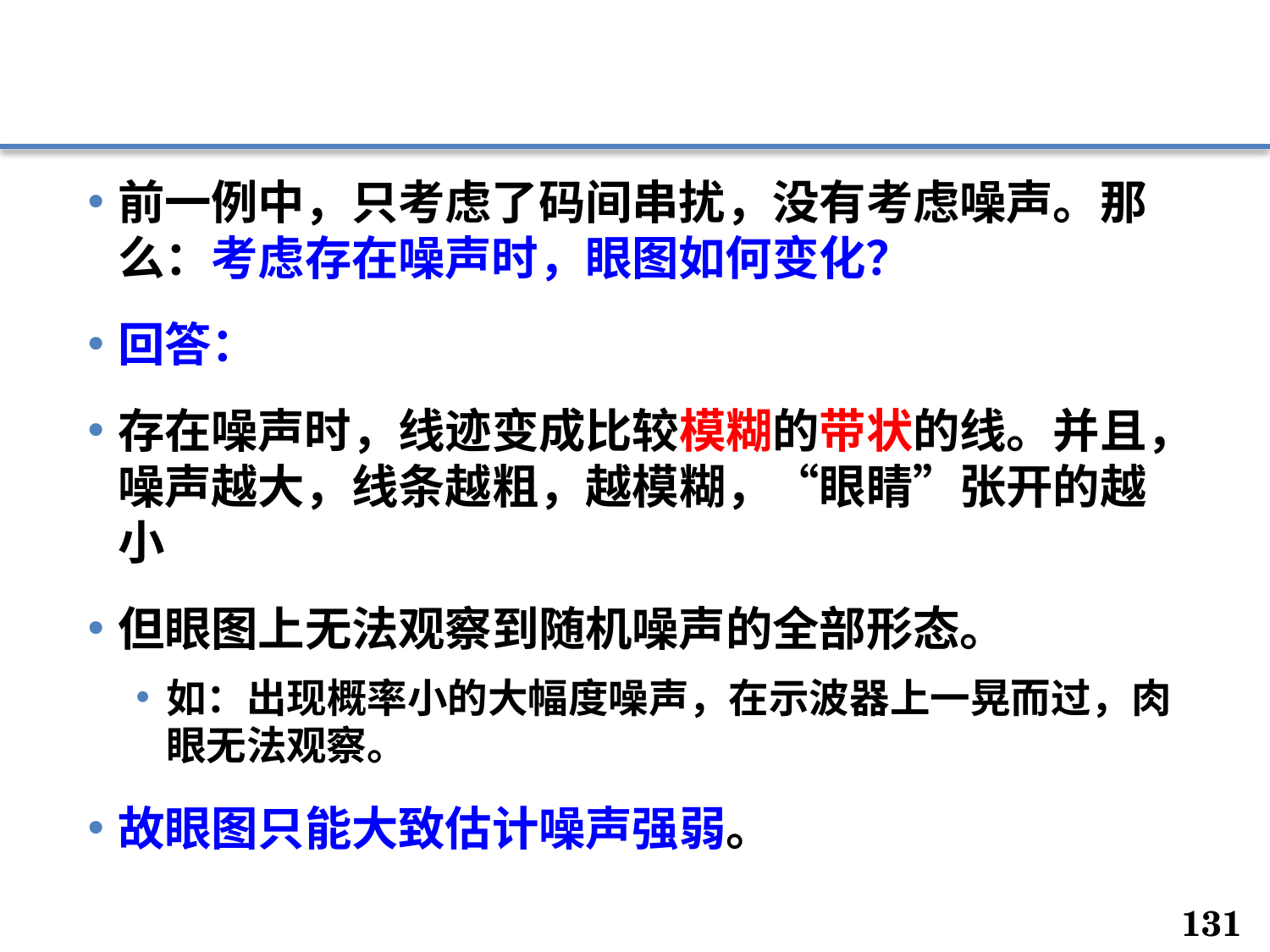

#
前一例中，只考虑了码间串扰，没有考虑噪声。那么：考虑存在噪声时，眼图如何变化？
回答：
存在噪声时，线迹变成比较模糊的带状的线。并且，噪声越大，线条越粗，越模糊，“眼睛”张开的越小
但眼图上无法观察到随机噪声的全部形态。
如：出现概率小的大幅度噪声，在示波器上一晃而过，肉眼无法观察。
故眼图只能大致估计噪声强弱。

131